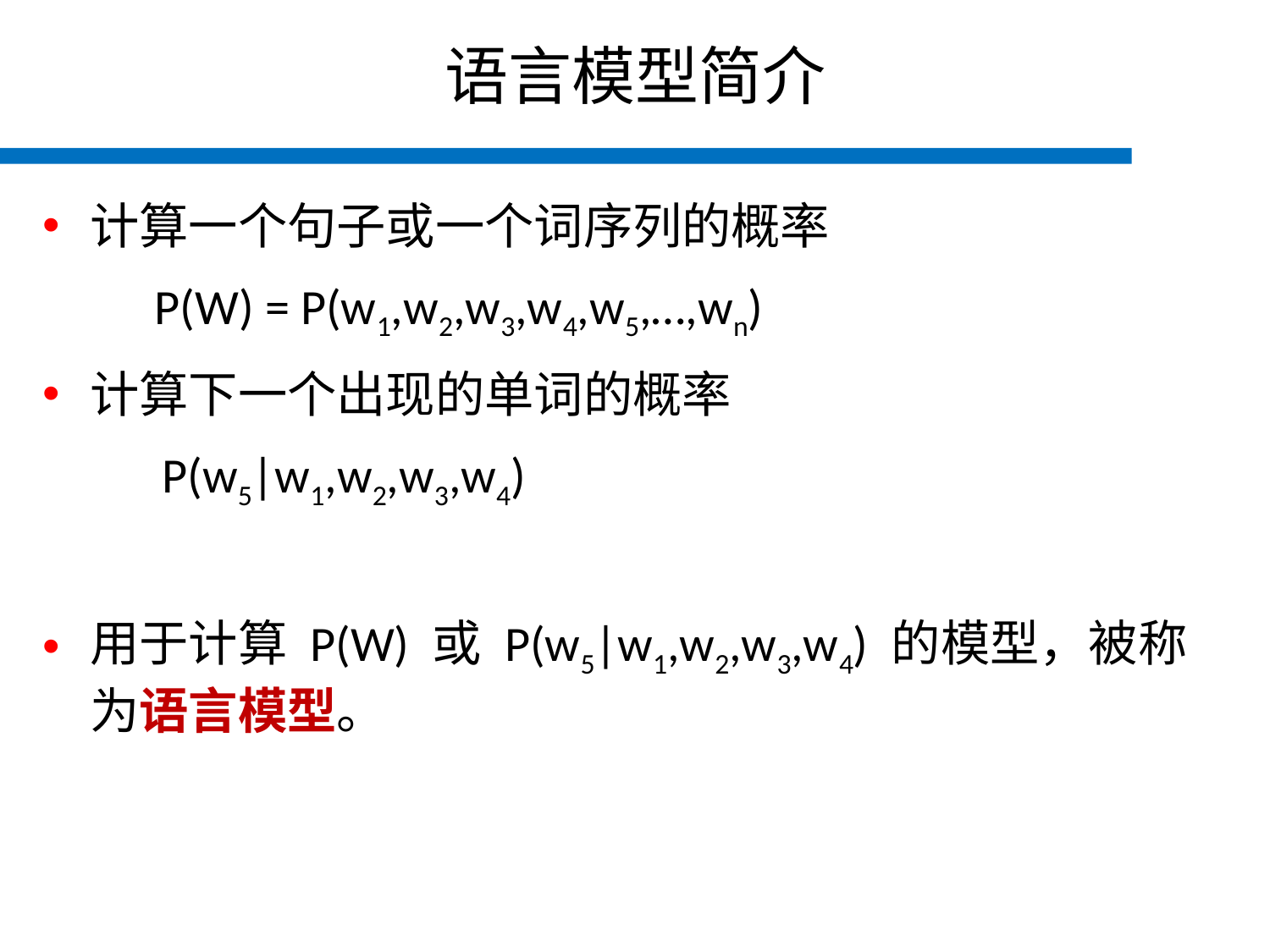

# 语言模型简介
计算一个句子或一个词序列的概率
          P(W) = P(w1,w2,w3,w4,w5,…,wn)
计算下一个出现的单词的概率
     P(w5|w1,w2,w3,w4)

用于计算 P(W) 或 P(w5|w1,w2,w3,w4) 的模型，被称为语言模型。